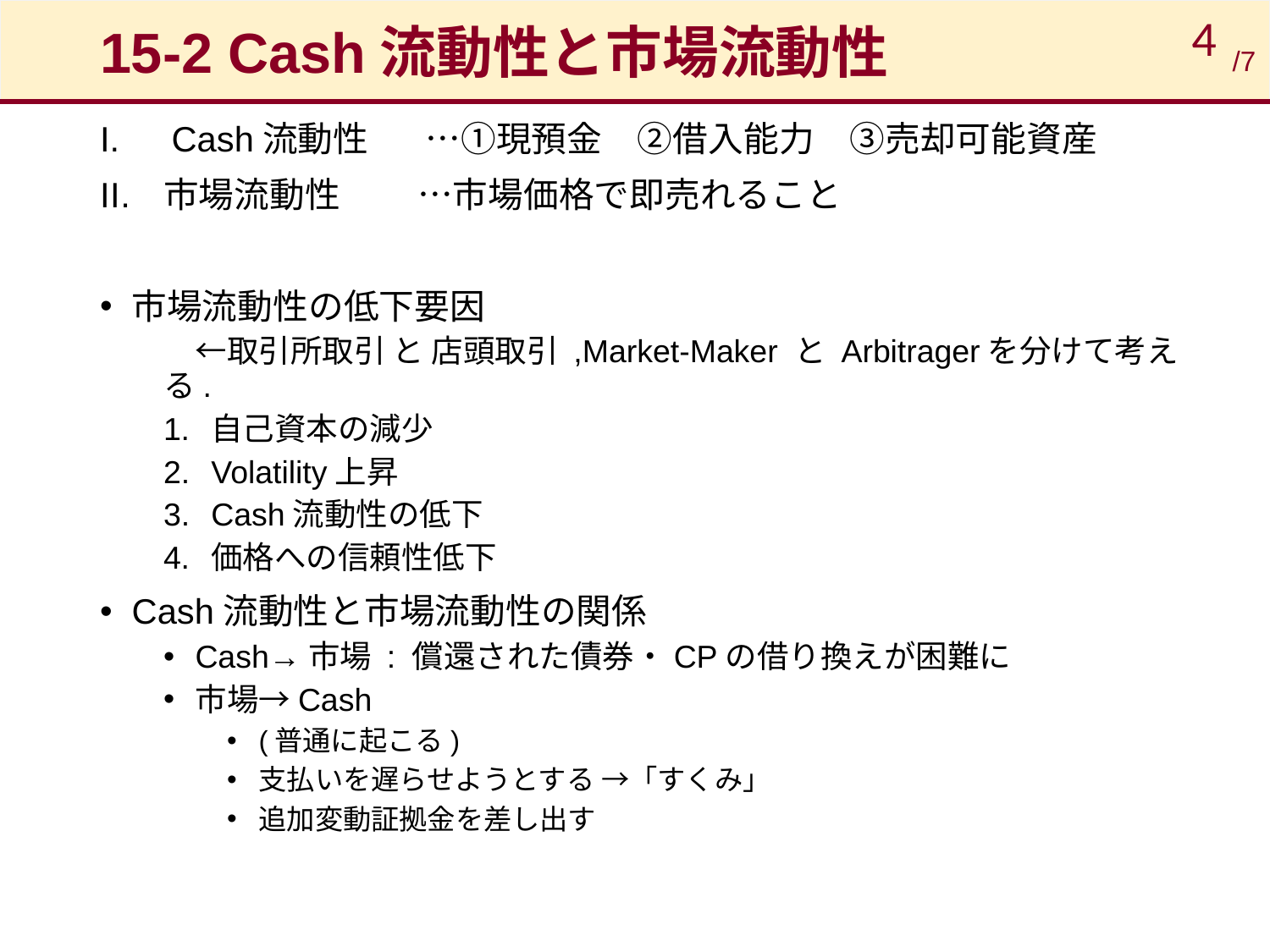

# 15-2 Cash流動性と市場流動性
4
/7
Cash流動性	…①現預金　②借入能力　③売却可能資産
市場流動性	…市場価格で即売れること

市場流動性の低下要因
　←取引所取引 と 店頭取引 ,Market-Maker と Arbitragerを分けて考える.
自己資本の減少
Volatility上昇
Cash流動性の低下
価格への信頼性低下
Cash流動性と市場流動性の関係
Cash→市場 : 償還された債券・CPの借り換えが困難に
市場→Cash
(普通に起こる)
支払いを遅らせようとする →「すくみ」
追加変動証拠金を差し出す